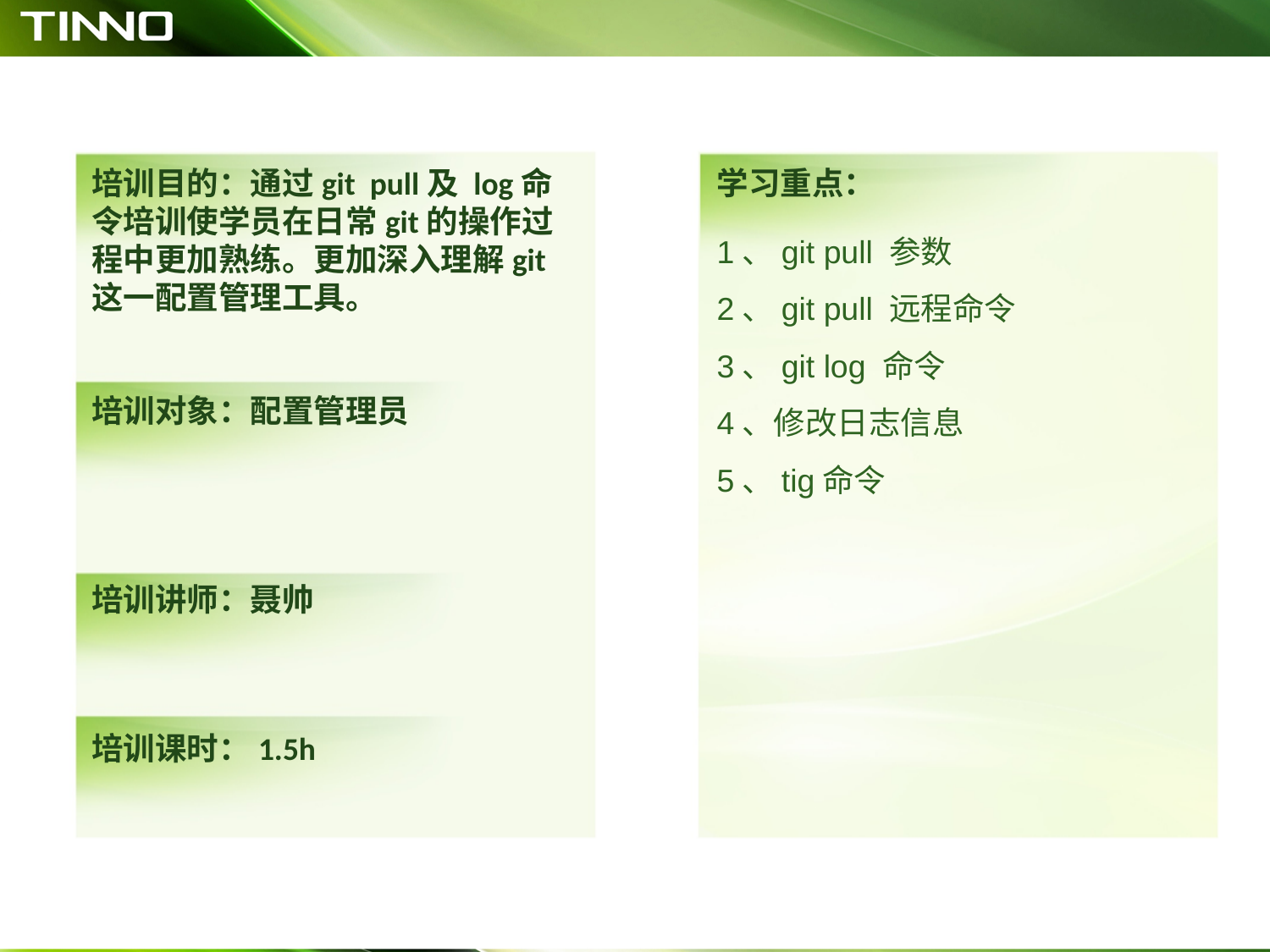

培训目的：通过git  pull及 log命令培训使学员在日常git的操作过程中更加熟练。更加深入理解git这一配置管理工具。

学习重点：
1、git pull 参数
2、git pull 远程命令
3、git log 命令
4、修改日志信息
5、tig命令
培训对象：配置管理员

培训讲师：聂帅
培训课时：1.5h